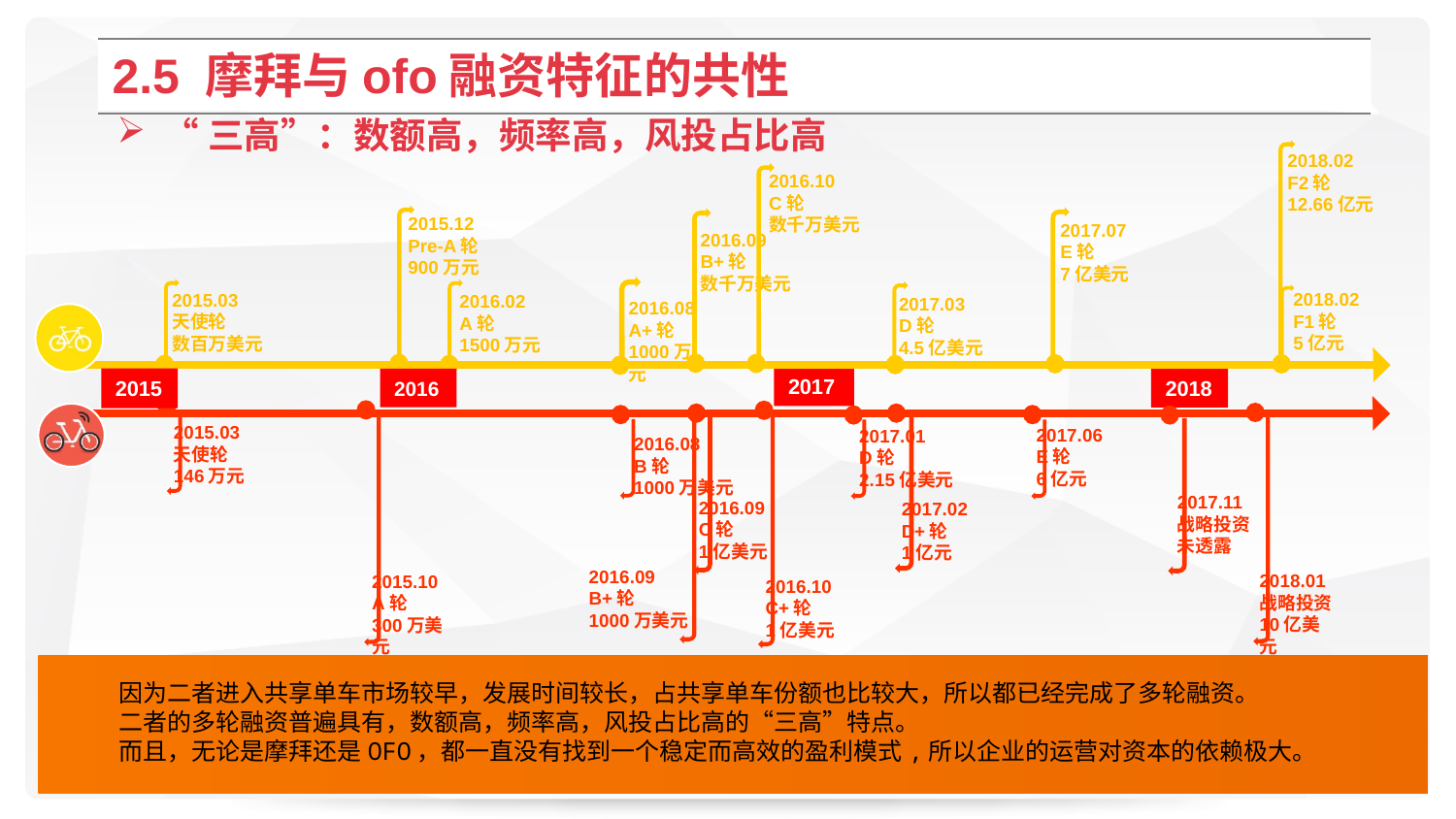

2.5 摩拜与ofo融资特征的共性
“三高”：数额高，频率高，风投占比高

2018.02
F2轮
12.66亿元
2016.10
C轮
数千万美元

2015.12
Pre-A轮
900万元

2017.07
E轮
7亿美元
2016.09
B+轮
数千万美元

2018.02
F1轮
5亿元

2015.03
天使轮
数百万美元
2016.02
A轮
1500万元

2017.03
D轮
4.5亿美元
2016.08
A+轮
1000万元

2017
2018
2015
2016

2015.03
天使轮
146万元

2017.06
E轮
6亿元
2017.01
D轮
2.15亿美元

2016.08
B轮
1000万美元
2017.11
战略投资
未透露
2016.09
C轮
1亿美元
2017.02
D+轮
1亿元
2016.09
B+轮
1000万美元
2018.01
战略投资
10亿美元
2015.10
A轮
300万美元
2016.10
C+轮
1亿美元

因为二者进入共享单车市场较早，发展时间较长，占共享单车份额也比较大，所以都已经完成了多轮融资。
二者的多轮融资普遍具有，数额高，频率高，风投占比高的“三高”特点。
而且，无论是摩拜还是OFO，都一直没有找到一个稳定而高效的盈利模式,所以企业的运营对资本的依赖极大。